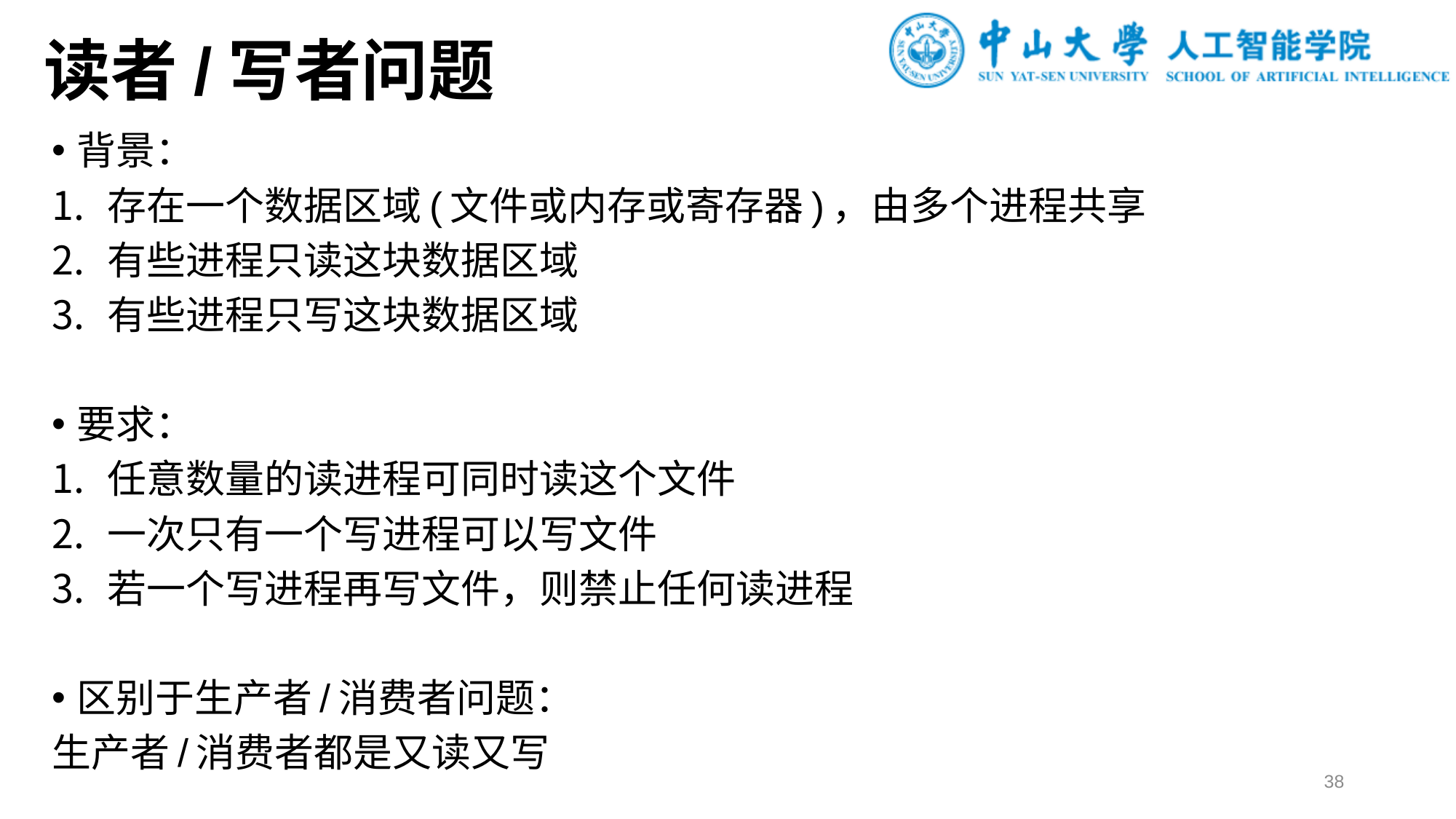

# 读者/写者问题
背景：
存在一个数据区域(文件或内存或寄存器)，由多个进程共享
有些进程只读这块数据区域
有些进程只写这块数据区域

要求：
任意数量的读进程可同时读这个文件
一次只有一个写进程可以写文件
若一个写进程再写文件，则禁止任何读进程

区别于生产者/消费者问题：
生产者/消费者都是又读又写
38